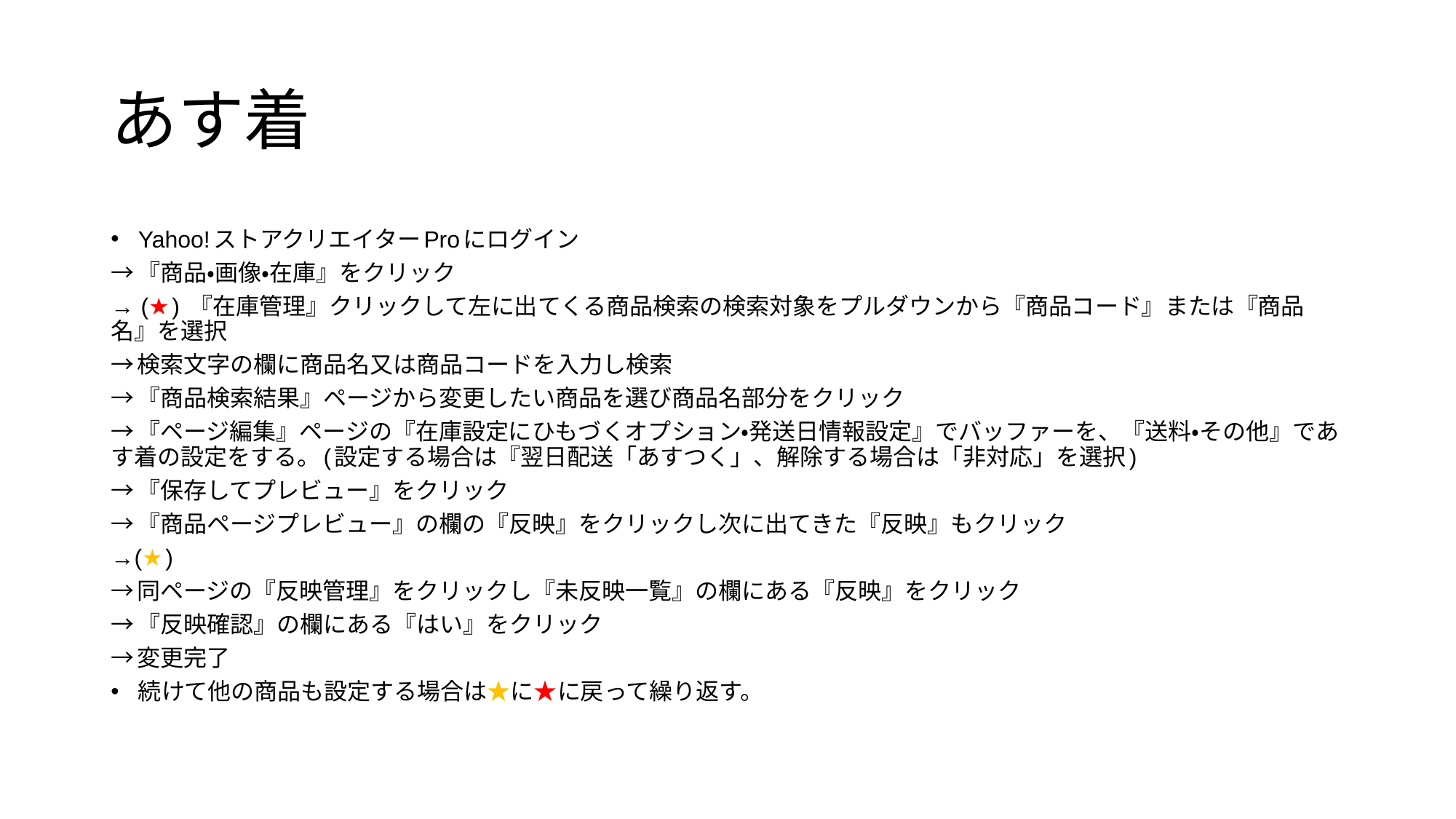

# あす着
Yahoo!ストアクリエイターProにログイン
→『商品・画像・在庫』をクリック
→ (★) 『在庫管理』クリックして左に出てくる商品検索の検索対象をプルダウンから『商品コード』または『商品名』を選択
→検索文字の欄に商品名又は商品コードを入力し検索
→『商品検索結果』ページから変更したい商品を選び商品名部分をクリック
→『ページ編集』ページの『在庫設定にひもづくオプション・発送日情報設定』でバッファーを、『送料・その他』であす着の設定をする。(設定する場合は『翌日配送「あすつく」、解除する場合は「非対応」を選択)
→『保存してプレビュー』をクリック
→『商品ページプレビュー』の欄の『反映』をクリックし次に出てきた『反映』もクリック
→(★)
→同ページの『反映管理』をクリックし『未反映一覧』の欄にある『反映』をクリック
→『反映確認』の欄にある『はい』をクリック
→変更完了
続けて他の商品も設定する場合は★に★に戻って繰り返す。